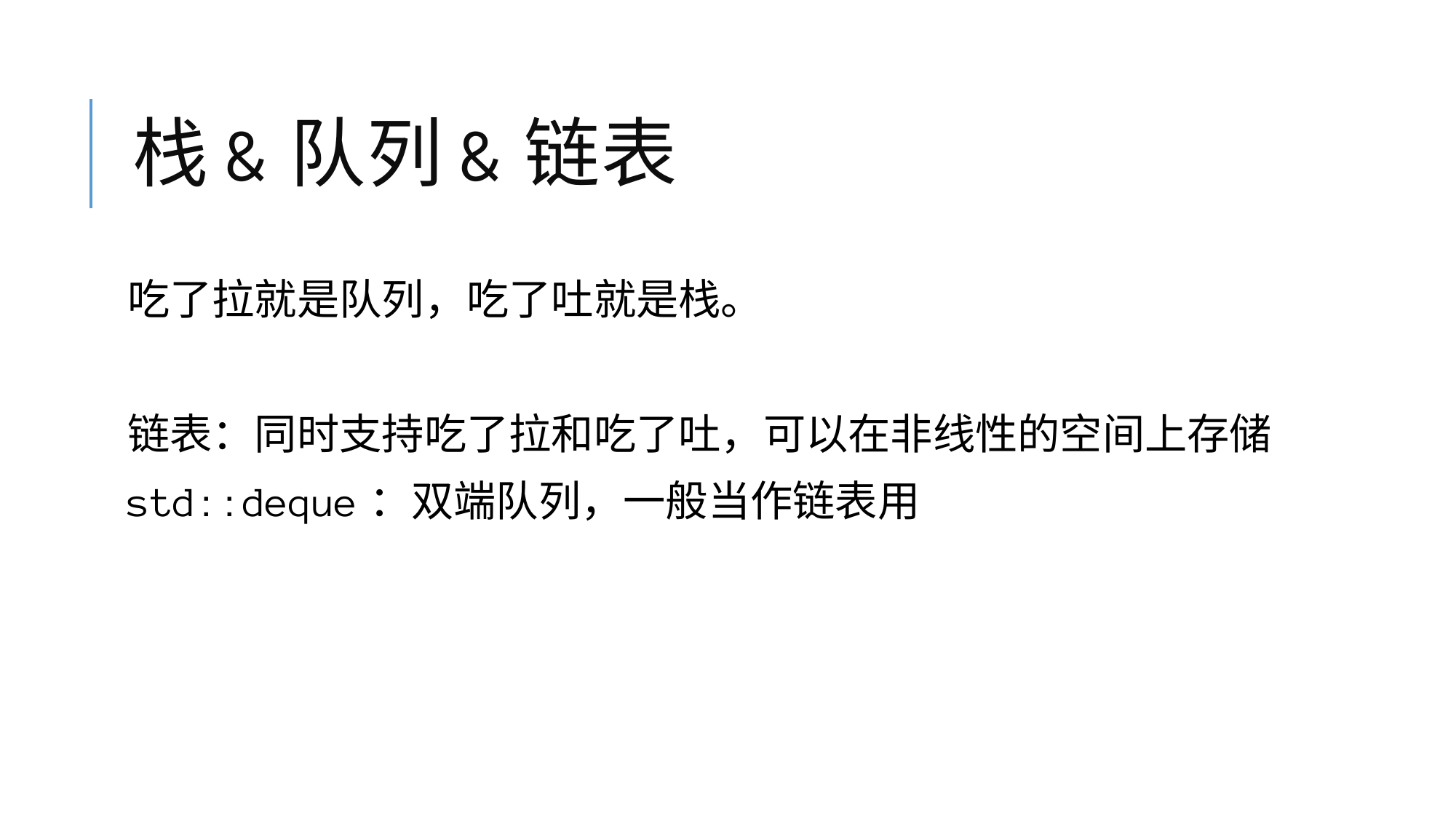

# 栈&队列&链表
吃了拉就是队列，吃了吐就是栈。

链表：同时支持吃了拉和吃了吐，可以在非线性的空间上存储
std::deque：双端队列，一般当作链表用